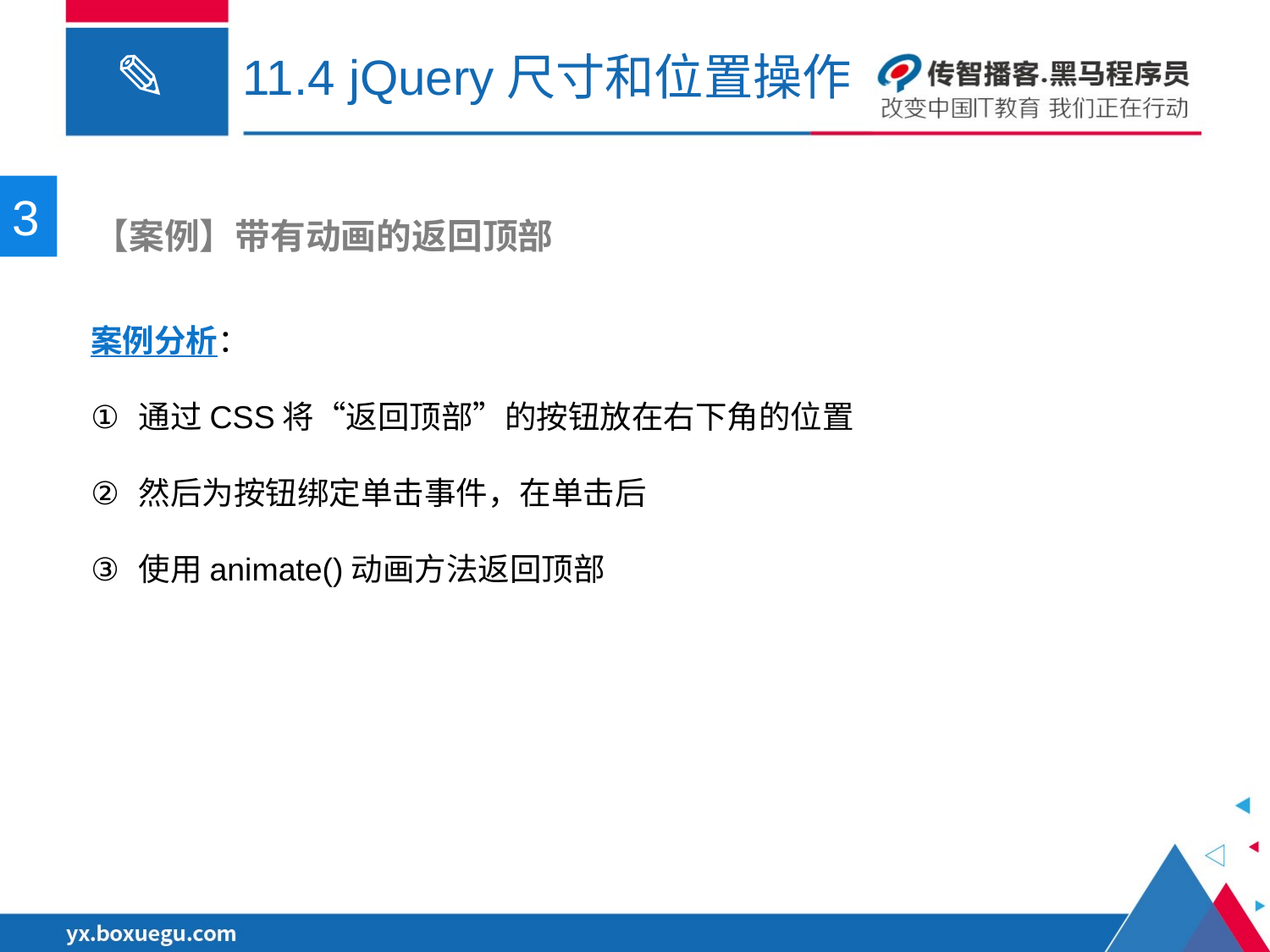

# 11.4 jQuery尺寸和位置操作

3
  【案例】带有动画的返回顶部
案例分析：
通过CSS将“返回顶部”的按钮放在右下角的位置
然后为按钮绑定单击事件，在单击后
使用animate()动画方法返回顶部